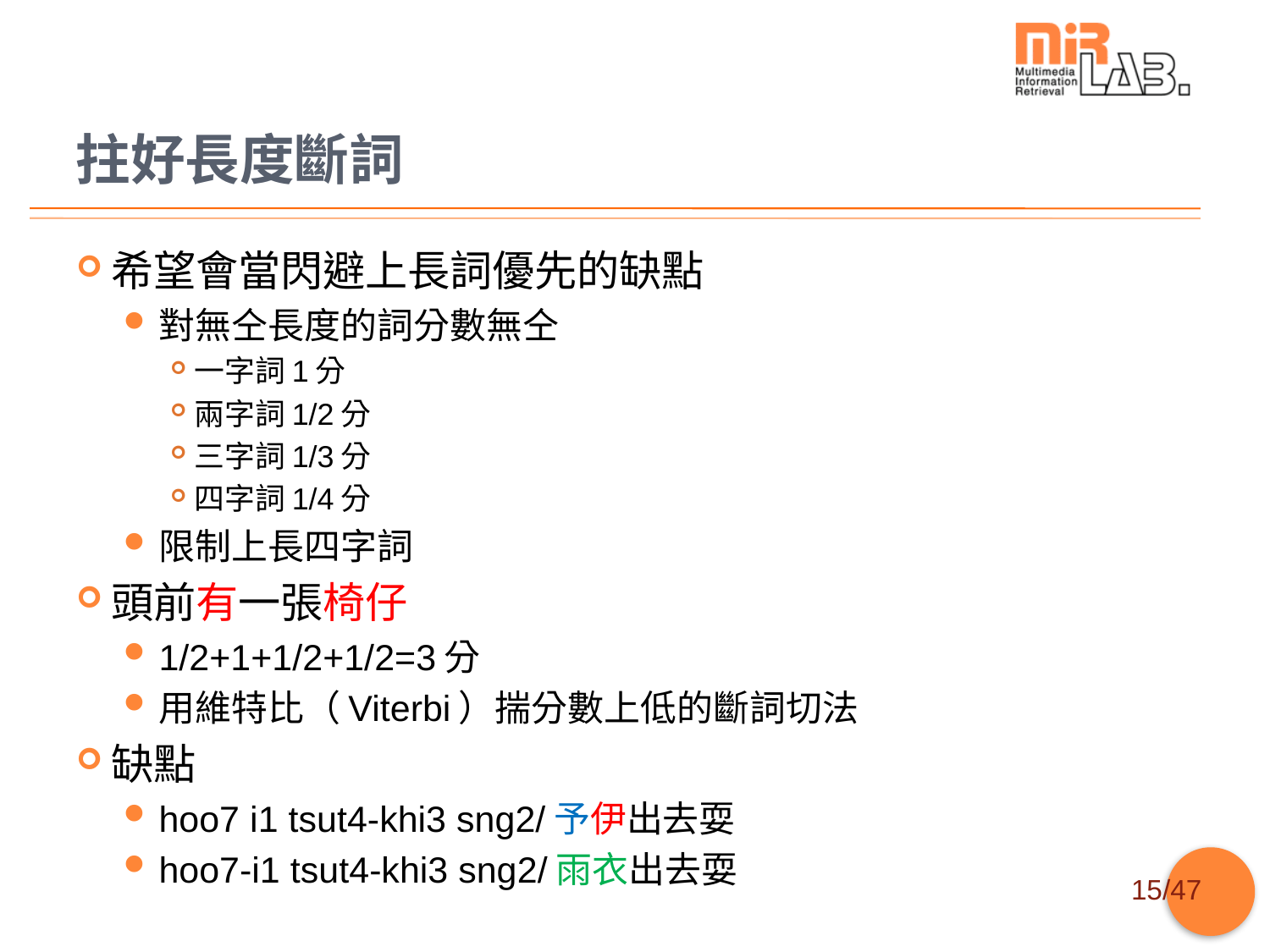

# 拄好長度斷詞
希望會當閃避上長詞優先的缺點
對無仝長度的詞分數無仝
一字詞1分
兩字詞1/2分
三字詞1/3分
四字詞1/4分
限制上長四字詞
頭前有一張椅仔
1/2+1+1/2+1/2=3分
用維特比（Viterbi）揣分數上低的斷詞切法
缺點
hoo7 i1 tsut4-khi3 sng2/予伊出去耍
hoo7-i1 tsut4-khi3 sng2/雨衣出去耍